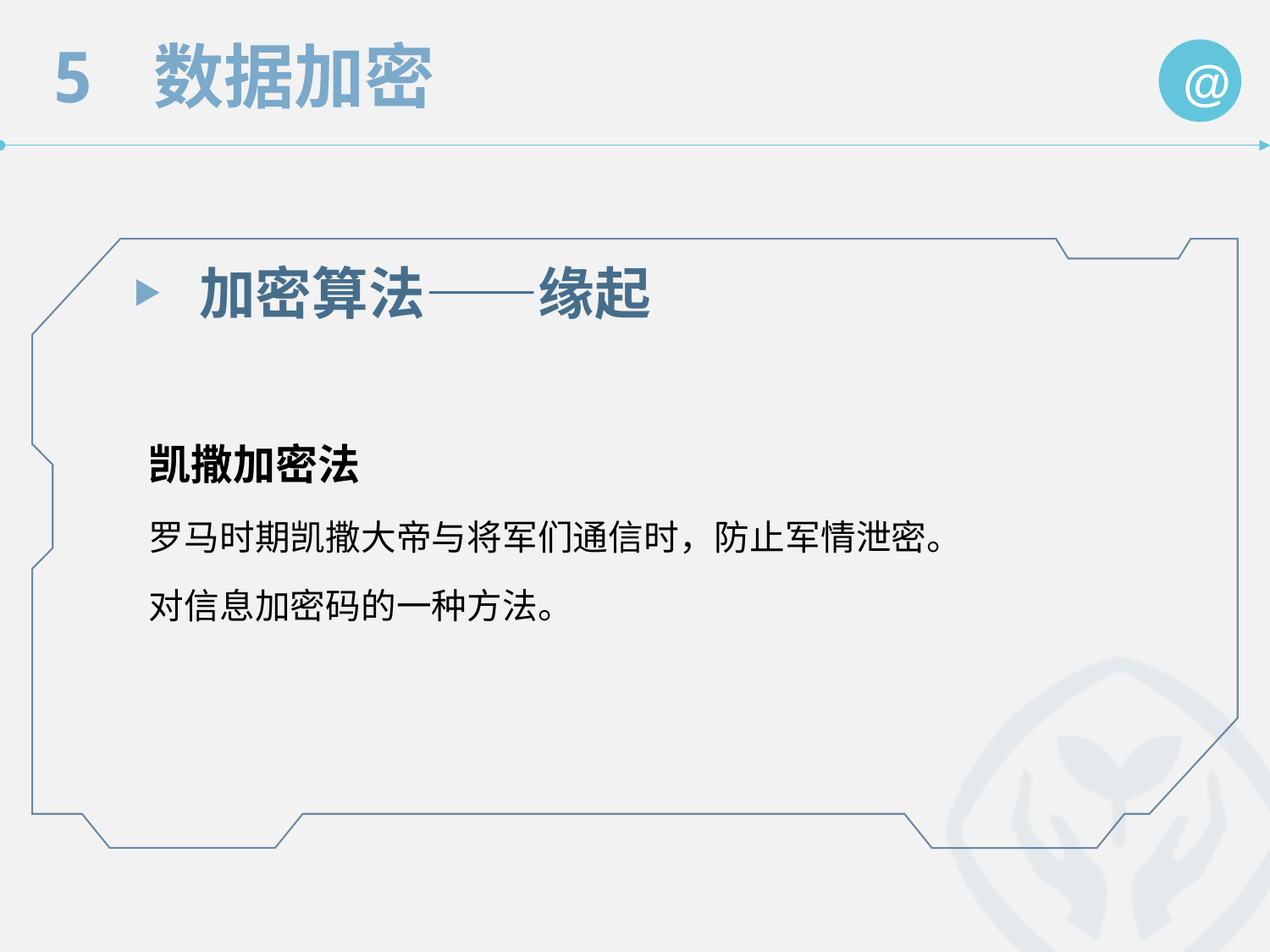

加密算法——缘起

凯撒加密法
罗马时期凯撒大帝与将军们通信时，防止军情泄密。
对信息加密码的一种方法。